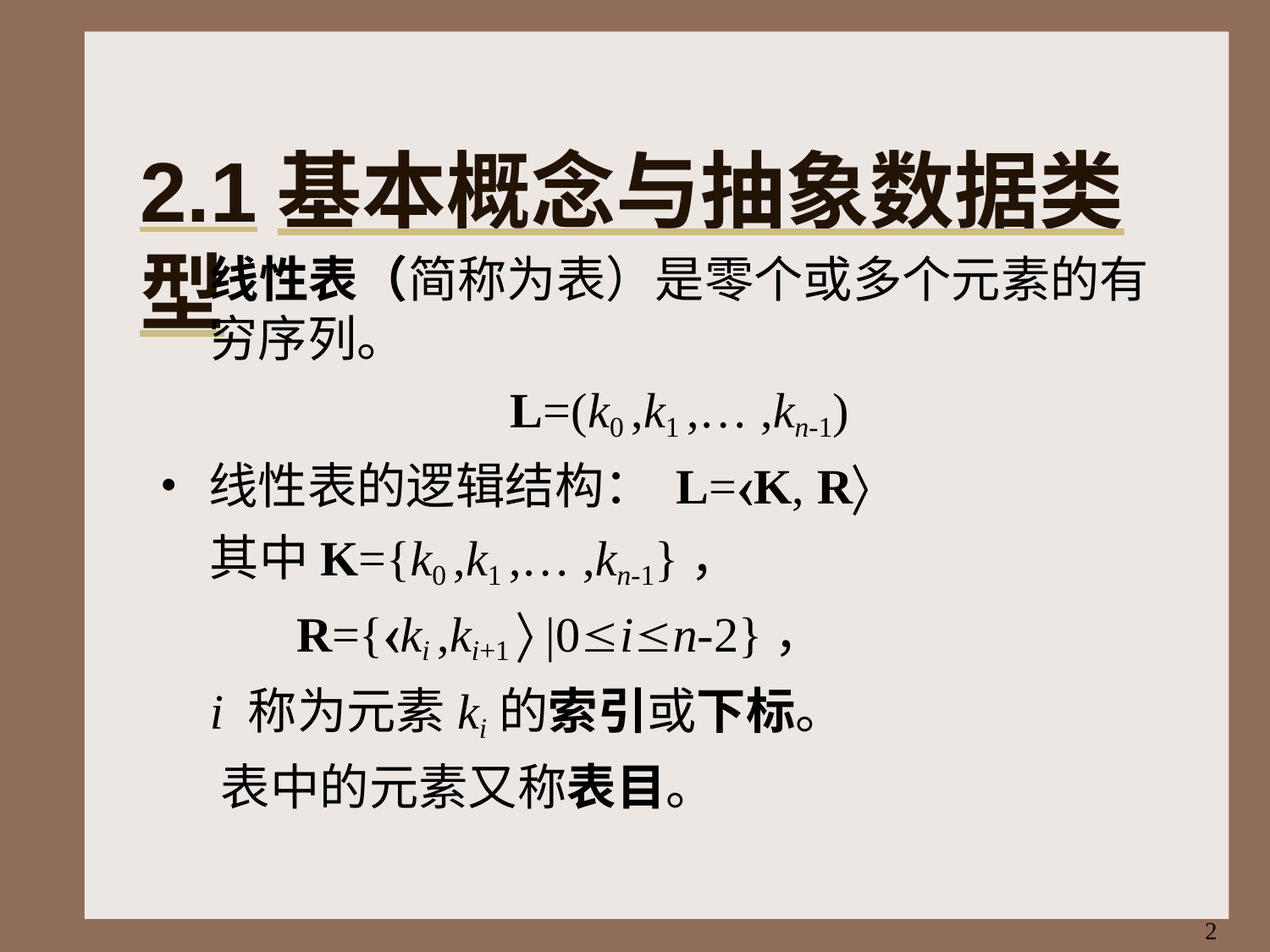

# 2.1基本概念与抽象数据类型
线性表（简称为表）是零个或多个元素的有 穷序列。
L=(k0 ,k1 ,… ,kn-1)
线性表的逻辑结构： L=〈K, R〉
其中K={k0 ,k1 ,… ,kn-1}，
R={〈ki ,ki+1 〉 |0≤i≤n-2}，
i 称为元素ki的索引或下标。 表中的元素又称表目。
2